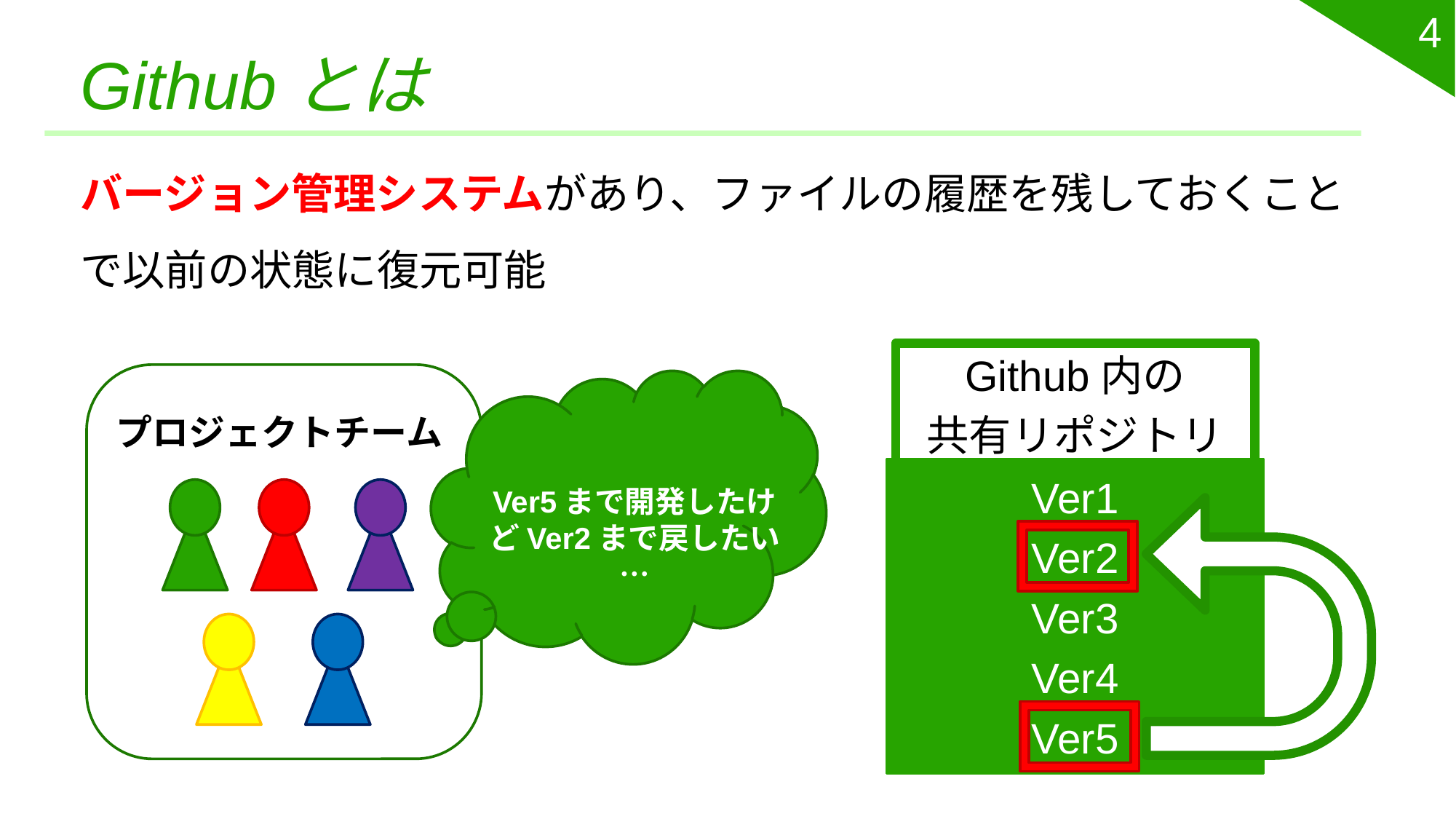

4
# Githubとは
バージョン管理システムがあり、ファイルの履歴を残しておくことで以前の状態に復元可能
Github内の
共有リポジトリ

プロジェクトチーム
Ver1
Ver2
Ver3
Ver4
Ver5
Ver5まで開発したけどVer2まで戻したい…